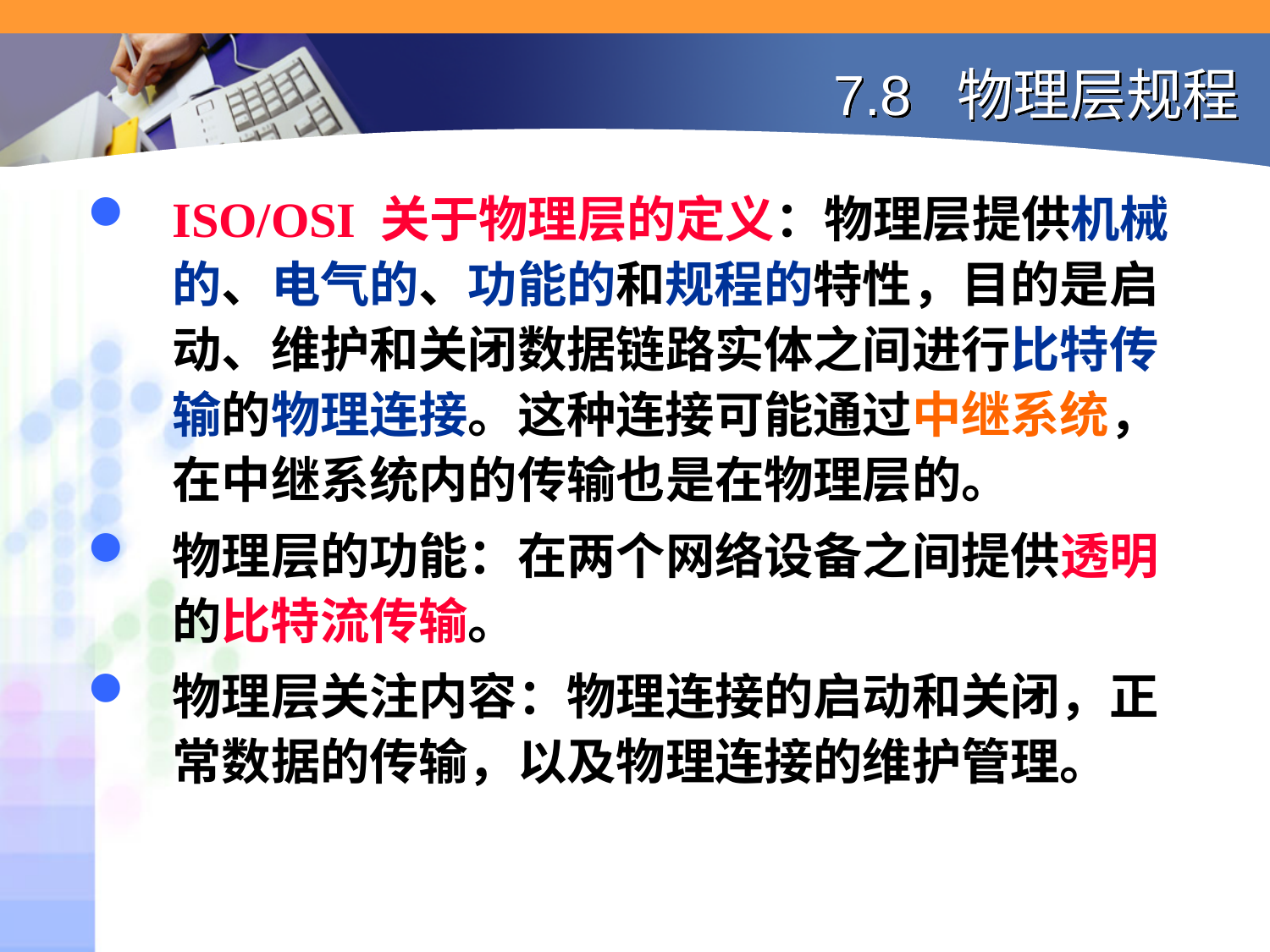

# 7.8  物理层规程
ISO/OSI 关于物理层的定义：物理层提供机械的、电气的、功能的和规程的特性，目的是启动、维护和关闭数据链路实体之间进行比特传输的物理连接。这种连接可能通过中继系统，在中继系统内的传输也是在物理层的。
物理层的功能：在两个网络设备之间提供透明的比特流传输。
物理层关注内容：物理连接的启动和关闭，正常数据的传输，以及物理连接的维护管理。